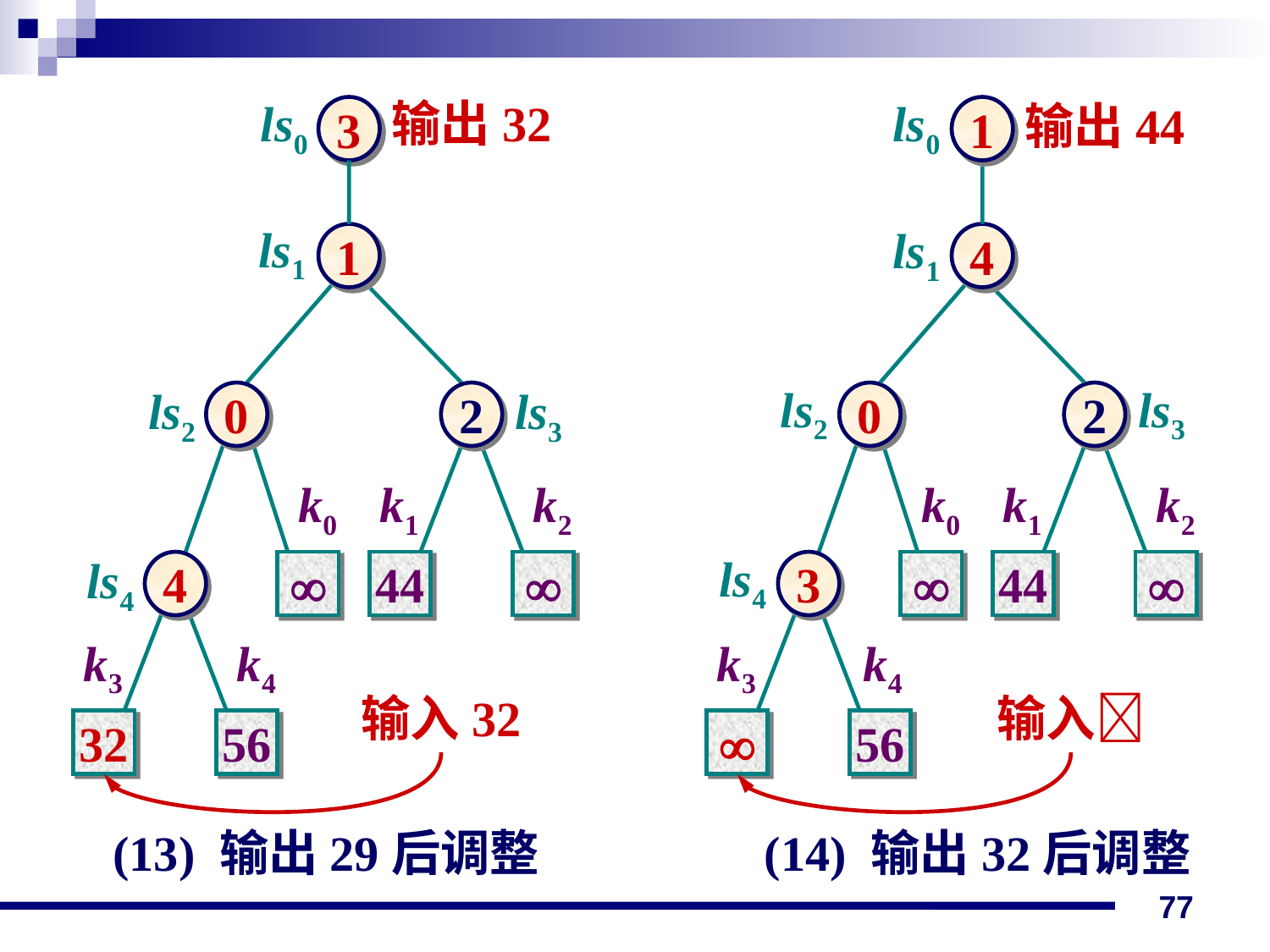

ls0
输出32
ls0
输出44
3
1

ls1
ls1
1
4

ls2
ls3
ls2
ls3
0
2
0
2

k0
k1
k2
k0
k1
k2
ls4
ls4
4
∞
44
∞
3
∞
44
∞

k3
k4
k3
k4
输入32
输入∞
32
56
∞
56
(13) 输出29后调整                   (14) 输出32后调整
77